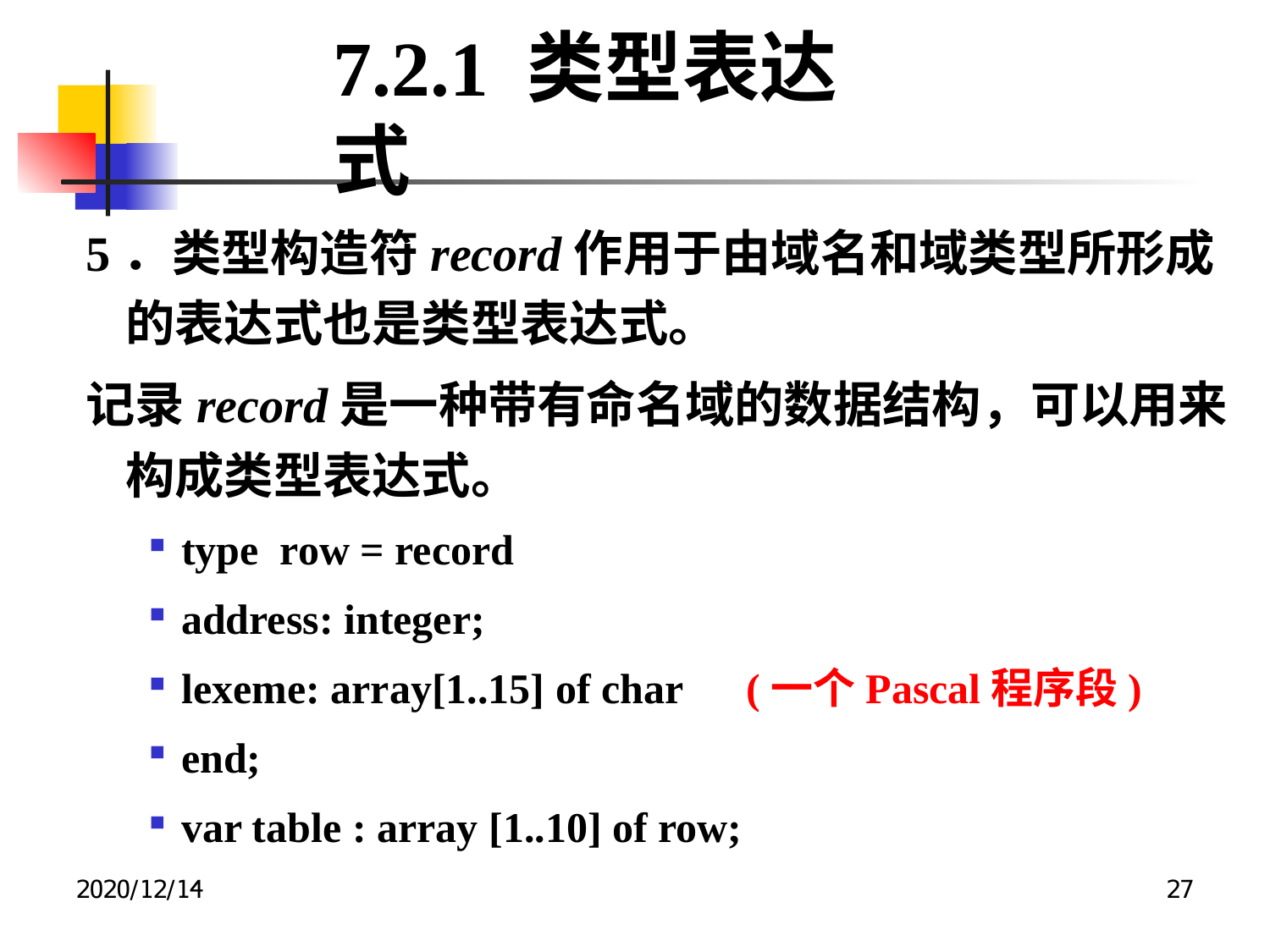

7.2.1 类型表达式
5．类型构造符record作用于由域名和域类型所形成的表达式也是类型表达式。
记录record是一种带有命名域的数据结构，可以用来构成类型表达式。
type  row = record
address: integer;
lexeme: array[1..15] of char      (一个Pascal程序段)
end;
var table : array [1..10] of row;
2020/12/14
27